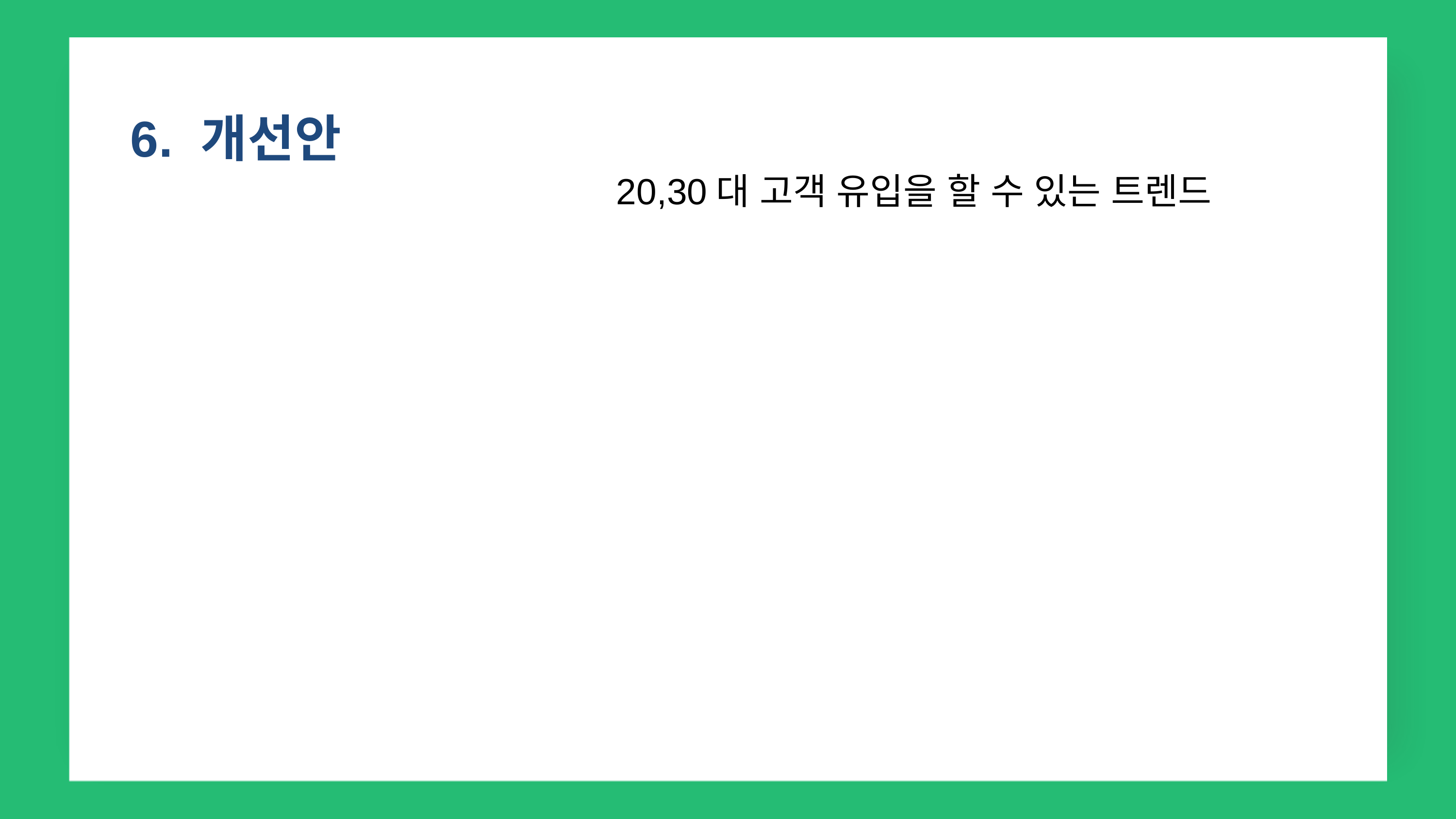

6. 개선안
20,30대 고객 유입을 할 수 있는 트렌드